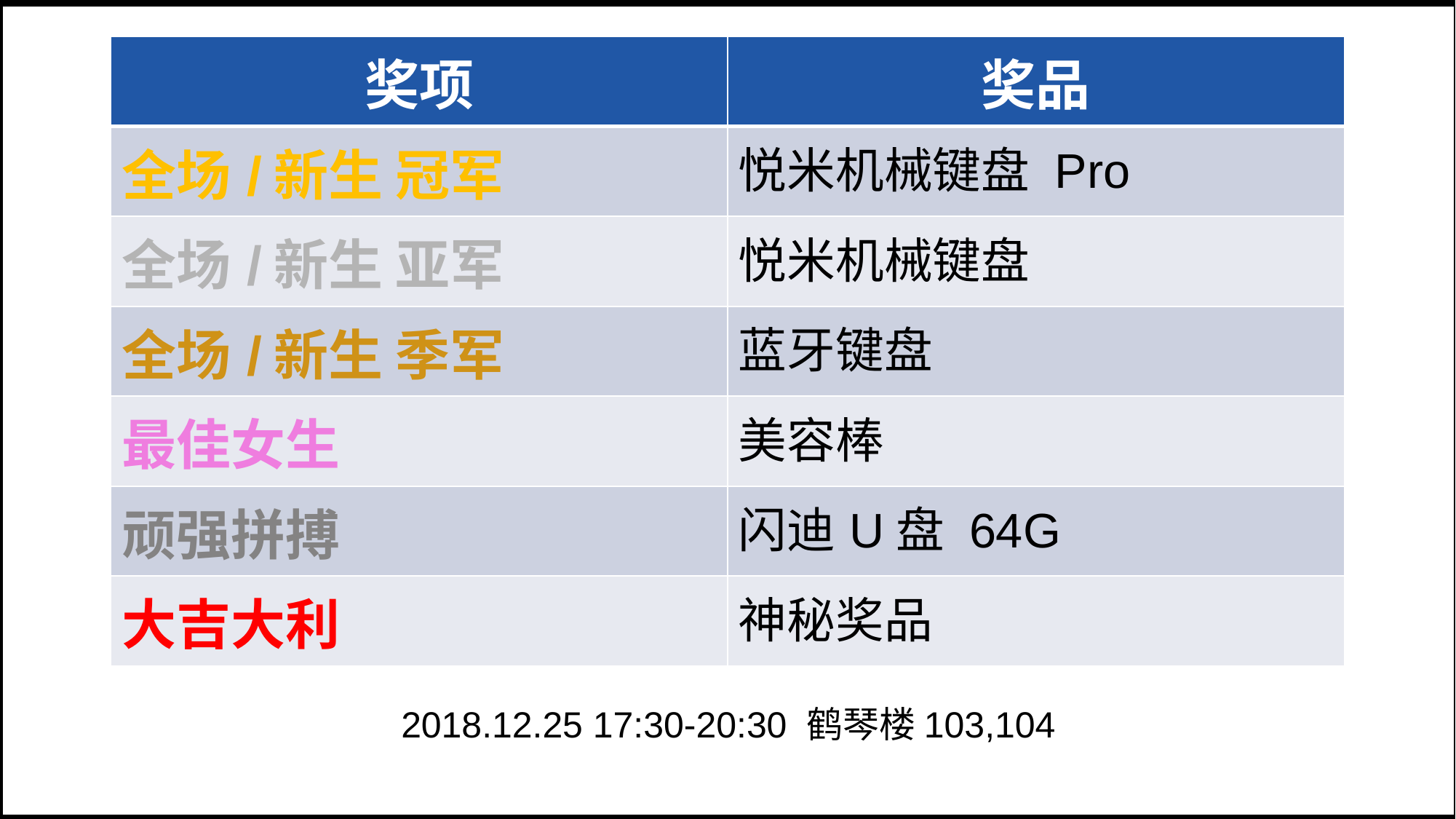

|  |
| --- |
|  |
| --- |
| 奖项 | 奖品 |
| --- | --- |
| 全场/新生 冠军 | 悦米机械键盘 Pro |
| 全场/新生 亚军 | 悦米机械键盘 |
| 全场/新生 季军 | 蓝牙键盘 |
| 最佳女生 | 美容棒 |
| 顽强拼搏 | 闪迪U盘 64G |
| 大吉大利 | 神秘奖品 |

2018.12.25 17:30-20:30 鹤琴楼103,104